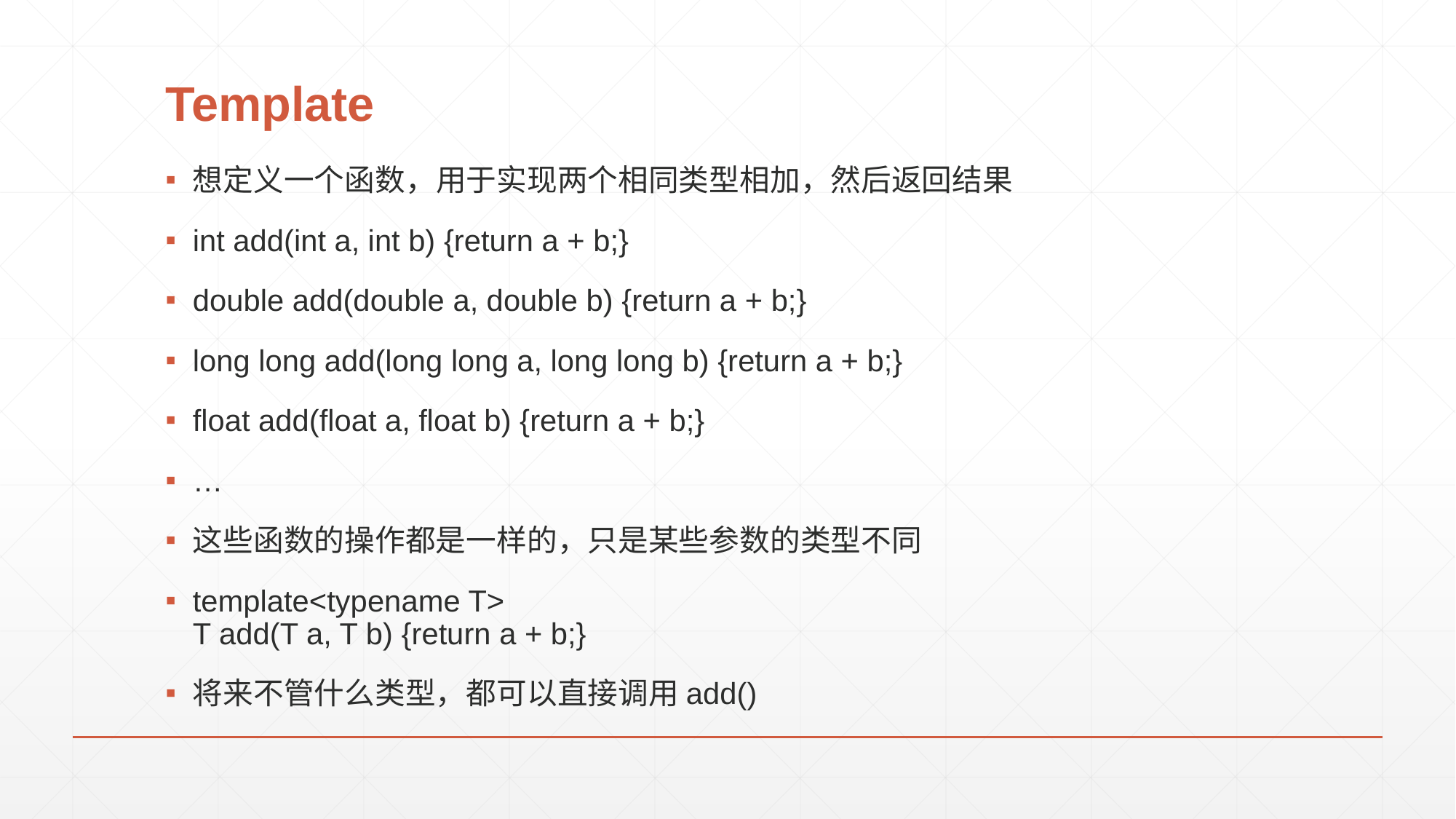

# Template
想定义一个函数，用于实现两个相同类型相加，然后返回结果
int add(int a, int b) {return a + b;}
double add(double a, double b) {return a + b;}
long long add(long long a, long long b) {return a + b;}
float add(float a, float b) {return a + b;}
…
这些函数的操作都是一样的，只是某些参数的类型不同
template<typename T>
T add(T a, T b) {return a + b;}
将来不管什么类型，都可以直接调用add()